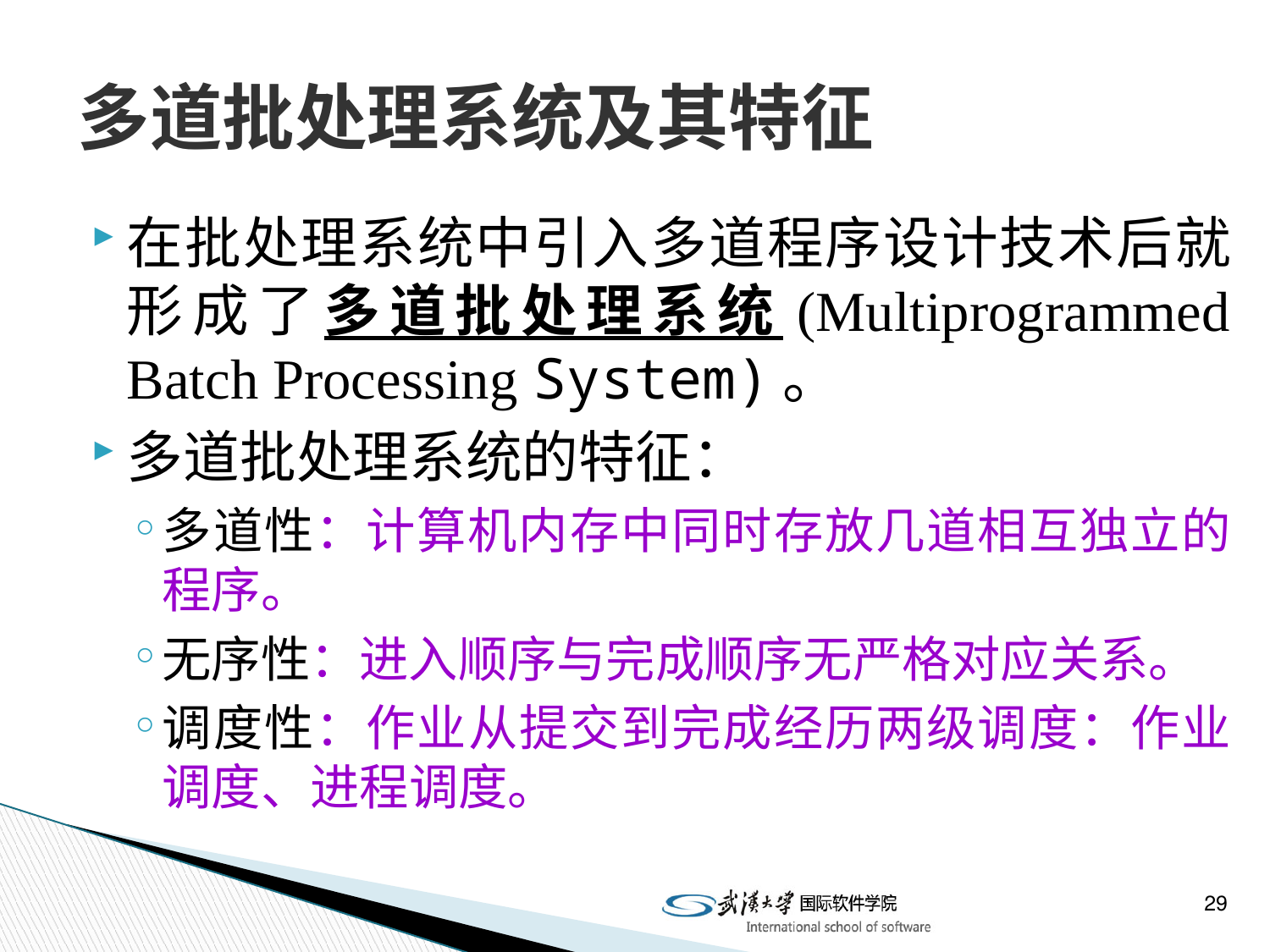

# 多道批处理系统及其特征
在批处理系统中引入多道程序设计技术后就形成了多道批处理系统(Multiprogrammed Batch Processing System)。
多道批处理系统的特征：
多道性：计算机内存中同时存放几道相互独立的程序。
无序性：进入顺序与完成顺序无严格对应关系。
调度性：作业从提交到完成经历两级调度：作业调度、进程调度。